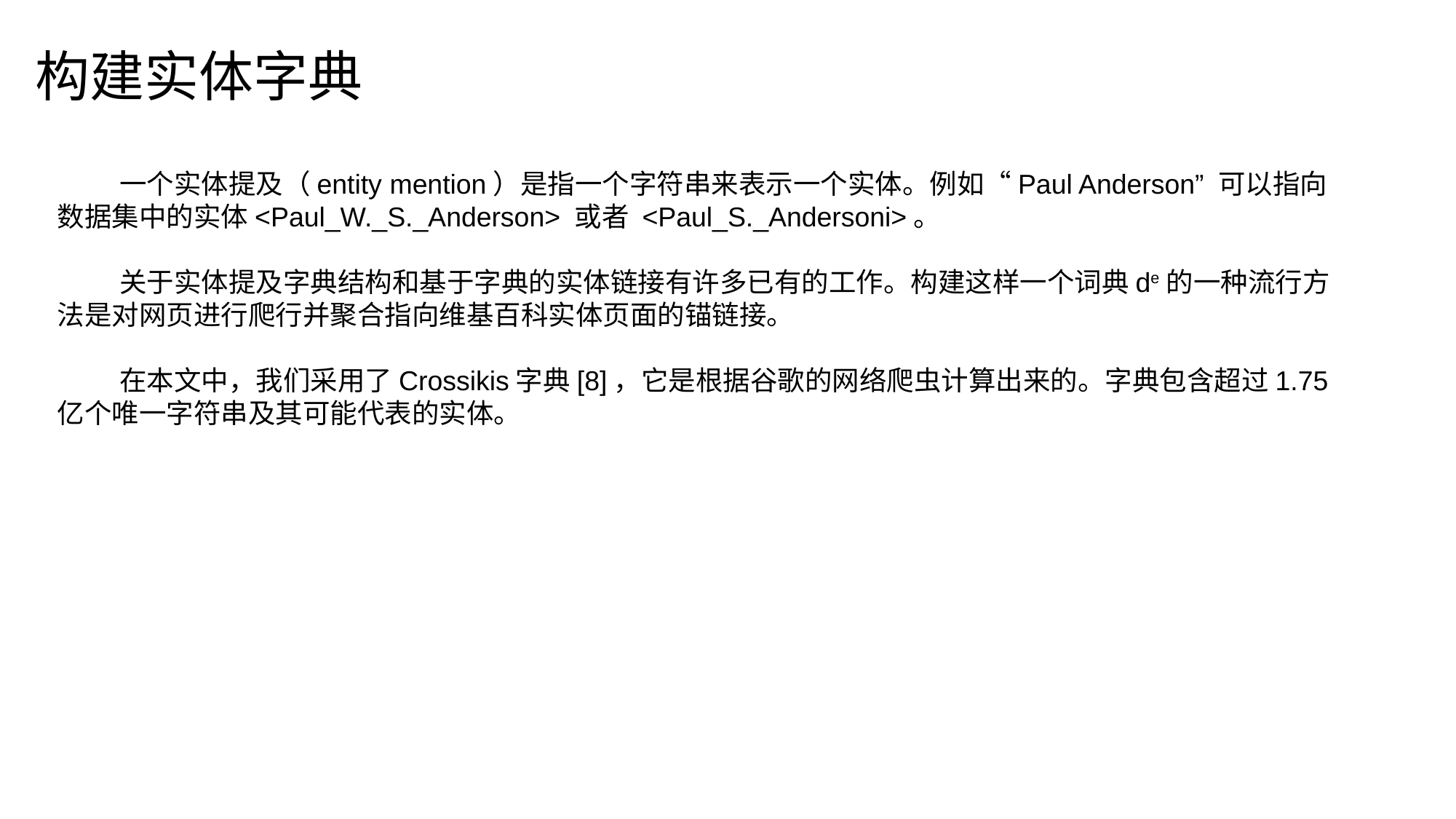

构建实体字典
         一个实体提及（entity mention）是指一个字符串来表示一个实体。例如“Paul Anderson” 可以指向数据集中的实体<Paul_W._S._Anderson> 或者 <Paul_S._Andersoni>。

         关于实体提及字典结构和基于字典的实体链接有许多已有的工作。构建这样一个词典de的一种流行方法是对网页进行爬行并聚合指向维基百科实体页面的锚链接。

         在本文中，我们采用了Crossikis字典[8]，它是根据谷歌的网络爬虫计算出来的。字典包含超过1.75亿个唯一字符串及其可能代表的实体。